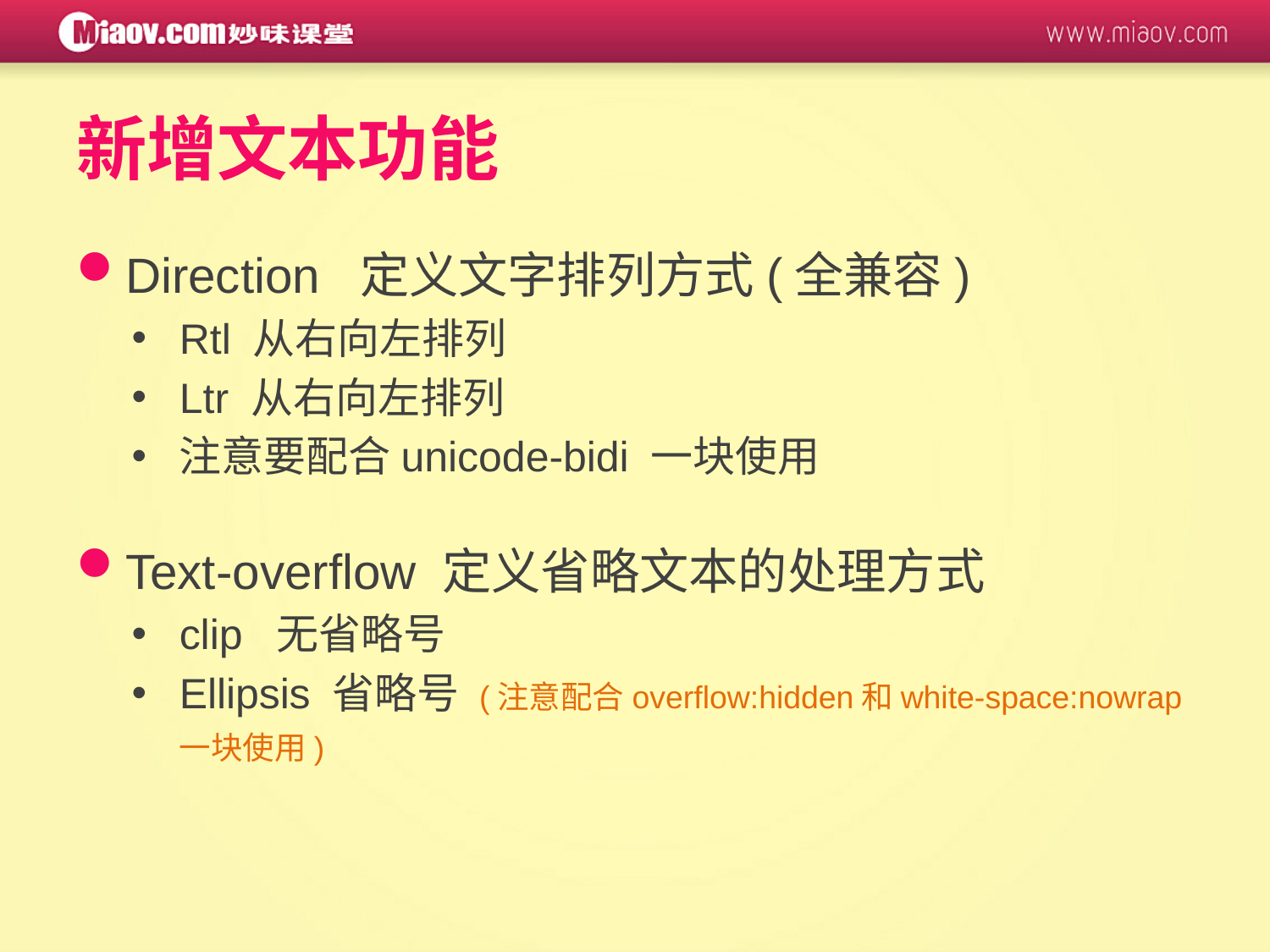

# 新增文本功能
Direction  定义文字排列方式(全兼容)
Rtl 从右向左排列
Ltr 从右向左排列
注意要配合unicode-bidi 一块使用

Text-overflow 定义省略文本的处理方式
clip  无省略号
Ellipsis 省略号 (注意配合overflow:hidden和white-space:nowrap一块使用)